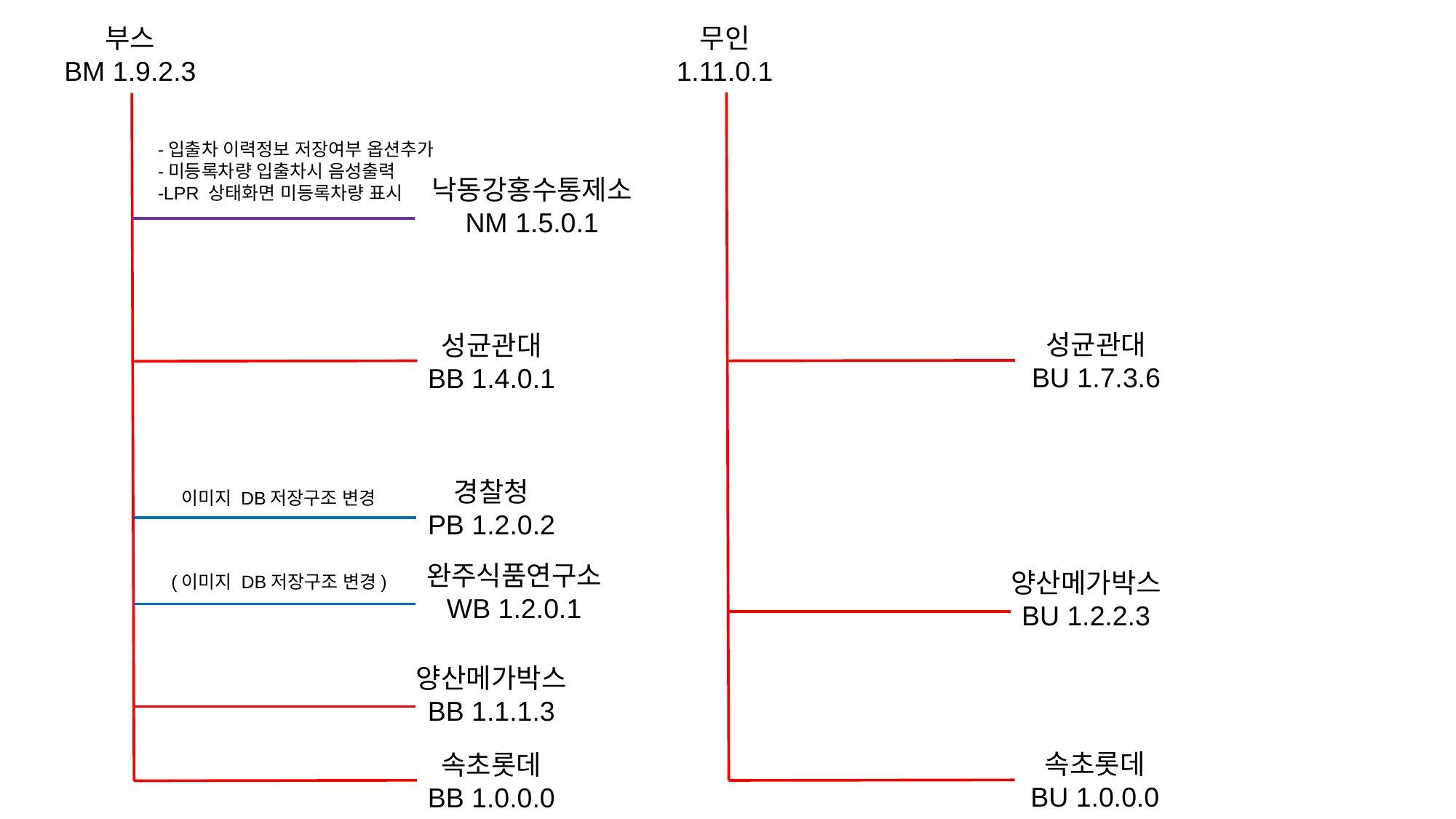

무인 1.11.0.1
부스
BM 1.9.2.3
-입출차 이력정보 저장여부 옵션추가
-미등록차량 입출차시 음성출력
-LPR 상태화면 미등록차량 표시
낙동강홍수통제소
NM 1.5.0.1
성균관대
BU 1.7.3.6
성균관대
BB 1.4.0.1
경찰청
PB 1.2.0.2
이미지 DB저장구조 변경
완주식품연구소
WB 1.2.0.1
양산메가박스
BU 1.2.2.3
(이미지 DB저장구조 변경)
양산메가박스
BB 1.1.1.3
속초롯데
BU 1.0.0.0
속초롯데
BB 1.0.0.0